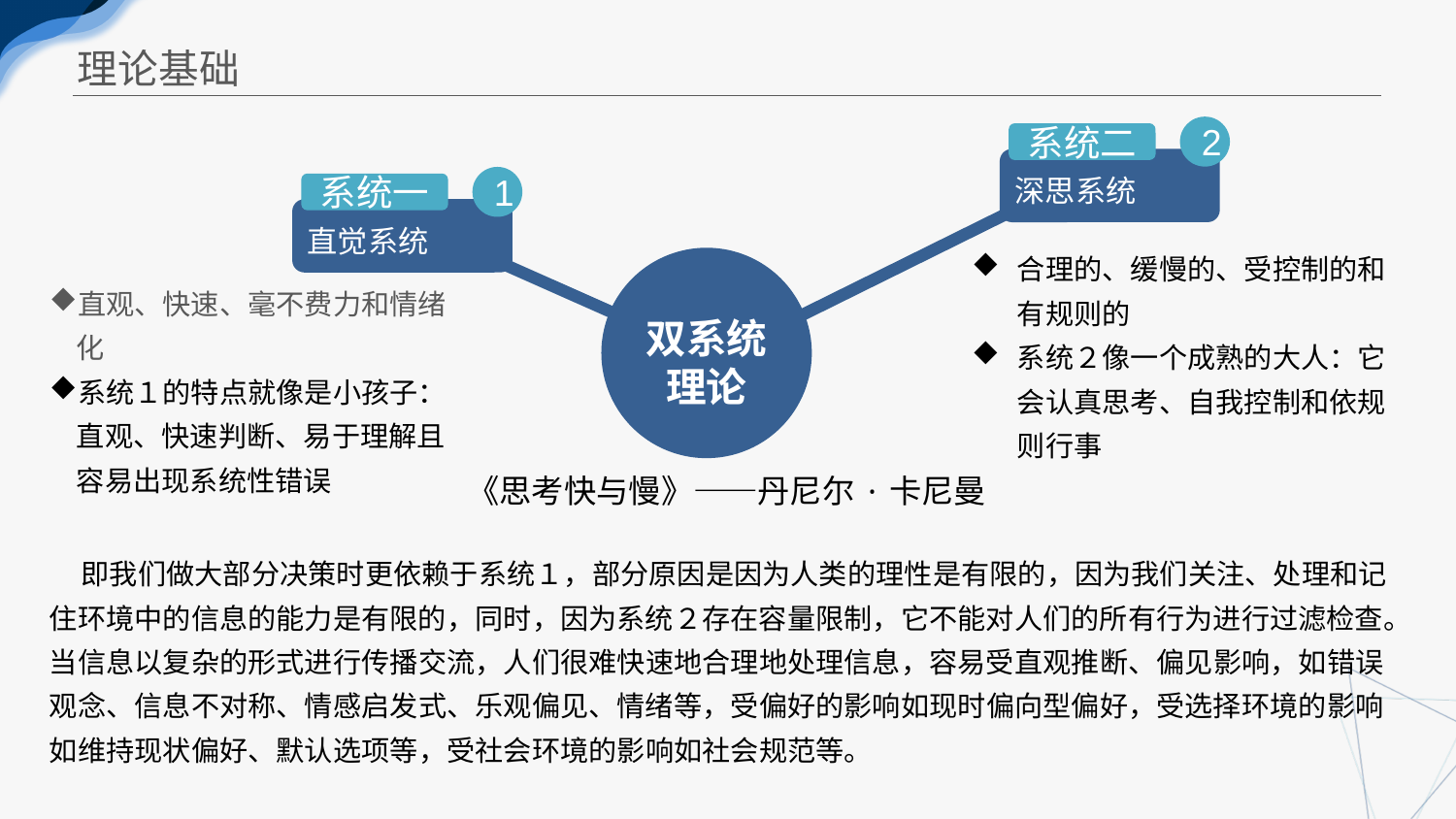

理论基础
2

系统二

深思系统
1

系统一

直觉系统
合理的、缓慢的、受控制的和有规则的
系统２像一个成熟的大人：它会认真思考、自我控制和依规则行事

双系统理论
直观、快速、毫不费力和情绪化
系统１的特点就像是小孩子：直观、快速判断、易于理解且容易出现系统性错误
《思考快与慢》——丹尼尔·卡尼曼
    即我们做大部分决策时更依赖于系统１，部分原因是因为人类的理性是有限的，因为我们关注、处理和记住环境中的信息的能力是有限的，同时，因为系统２存在容量限制，它不能对人们的所有行为进行过滤检查。当信息以复杂的形式进行传播交流，人们很难快速地合理地处理信息，容易受直观推断、偏见影响，如错误观念、信息不对称、情感启发式、乐观偏见、情绪等，受偏好的影响如现时偏向型偏好，受选择环境的影响如维持现状偏好、默认选项等，受社会环境的影响如社会规范等。